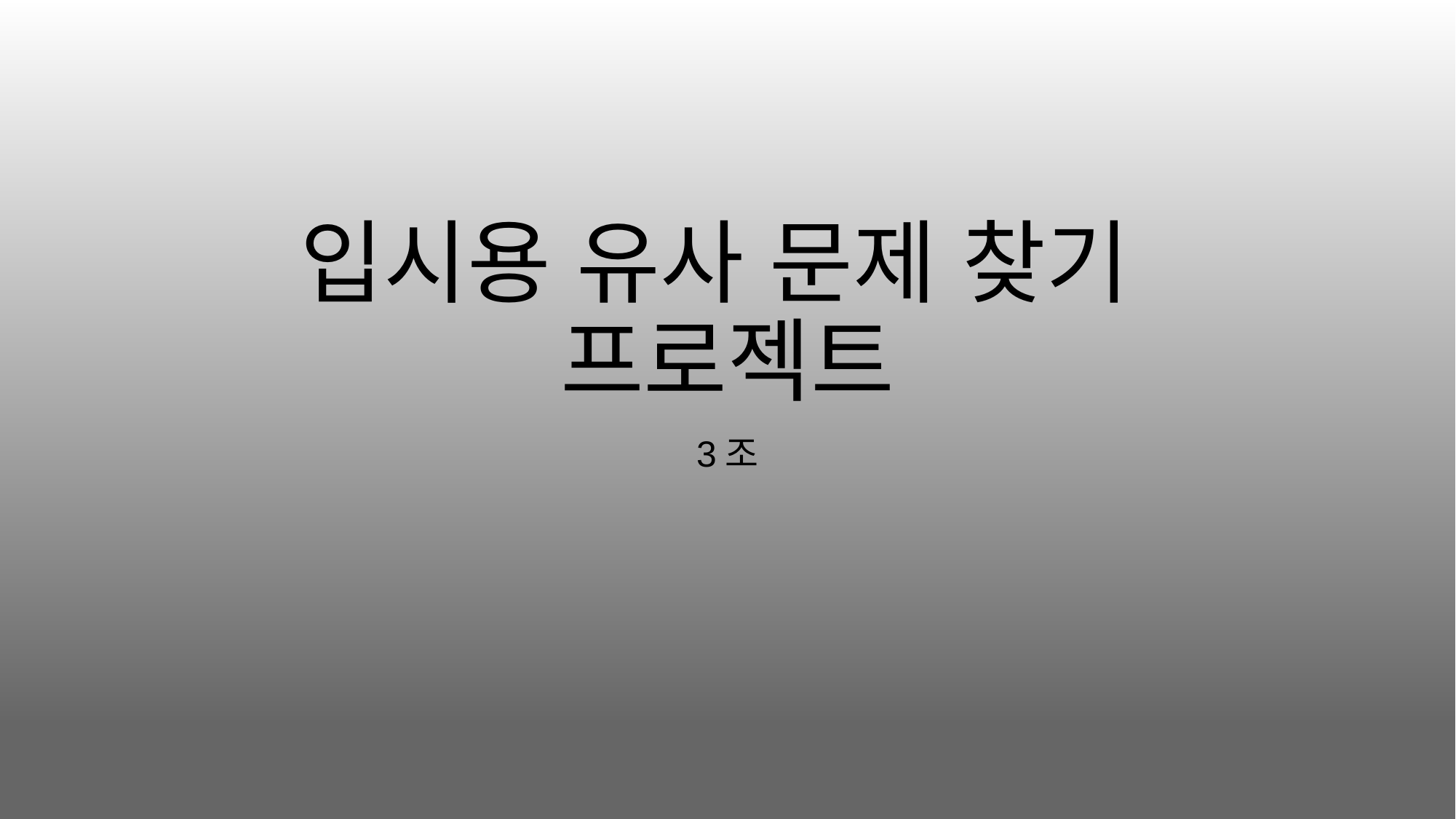

# 입시용 유사 문제 찾기 프로젝트
3조